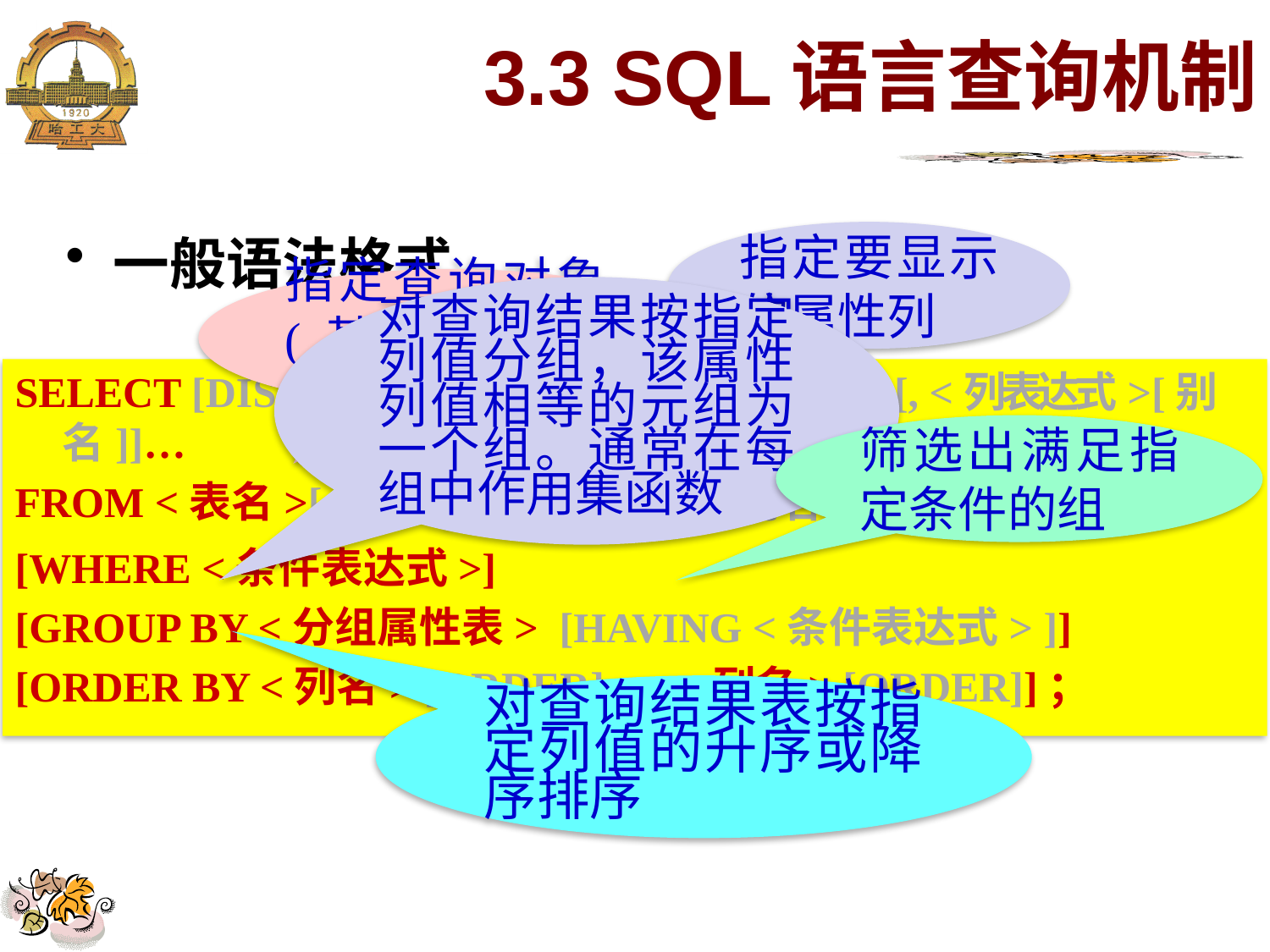

# 3.3 SQL语言查询机制
指定要显示的属性列
一般语法格式
指定查询对象(基本表或视图)
对查询结果按指定列值分组，该属性列值相等的元组为一个组。通常在每组中作用集函数
SELECT [DISTINCT/ALL] <列表达式>[别名] [, <列表达式>[别名]]…
FROM <表名>[<别名>][, <表名> [<别名>]] 1~n
[WHERE <条件表达式>]
[GROUP BY <分组属性表>  [HAVING <条件表达式> ]]
[ORDER BY <列名> [ORDER],…, <列名> [ORDER]]；
指定查询条件
筛选出满足指定条件的组
对查询结果表按指定列值的升序或降序排序